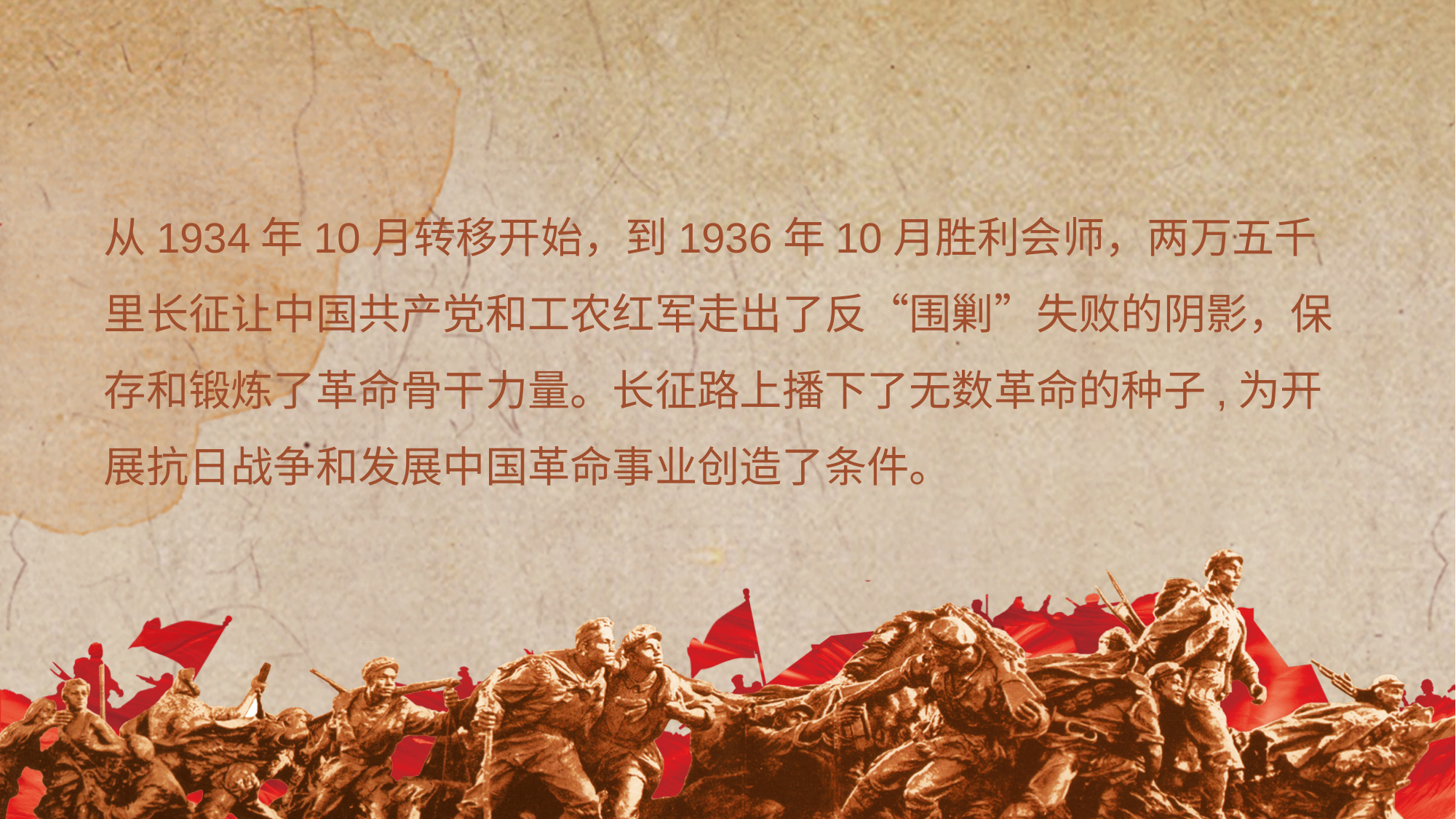

从1934年10月转移开始，到1936年10月胜利会师，两万五千里长征让中国共产党和工农红军走出了反“围剿”失败的阴影，保存和锻炼了革命骨干力量。长征路上播下了无数革命的种子,为开展抗日战争和发展中国革命事业创造了条件。
行业PPT模板http://www.1ppt.com/hangye/